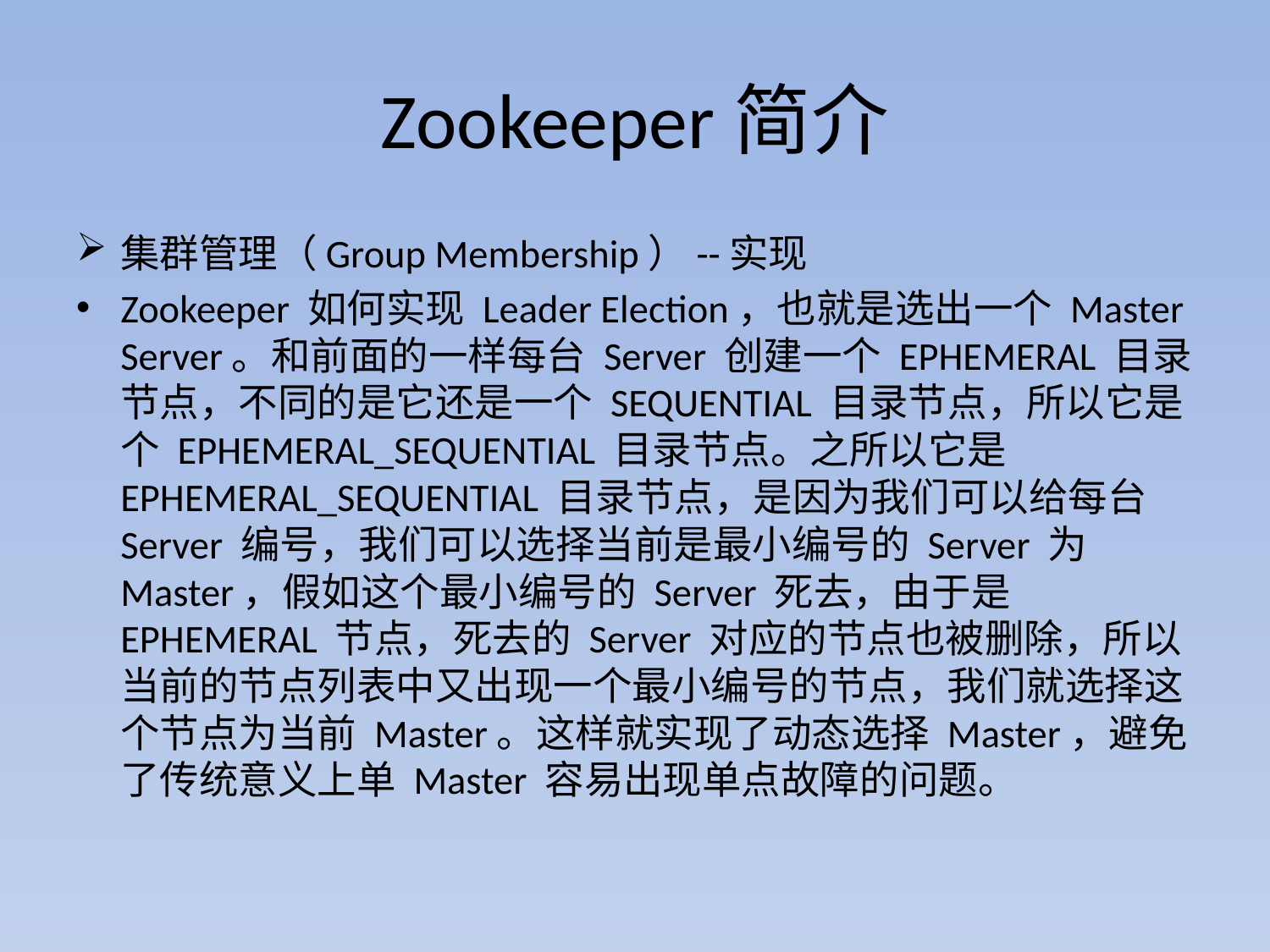

# Zookeeper简介
集群管理（Group Membership）--实现
Zookeeper 如何实现 Leader Election，也就是选出一个 Master Server。和前面的一样每台 Server 创建一个 EPHEMERAL 目录节点，不同的是它还是一个 SEQUENTIAL 目录节点，所以它是个 EPHEMERAL_SEQUENTIAL 目录节点。之所以它是 EPHEMERAL_SEQUENTIAL 目录节点，是因为我们可以给每台 Server 编号，我们可以选择当前是最小编号的 Server 为 Master，假如这个最小编号的 Server 死去，由于是 EPHEMERAL 节点，死去的 Server 对应的节点也被删除，所以当前的节点列表中又出现一个最小编号的节点，我们就选择这个节点为当前 Master。这样就实现了动态选择 Master，避免了传统意义上单 Master 容易出现单点故障的问题。